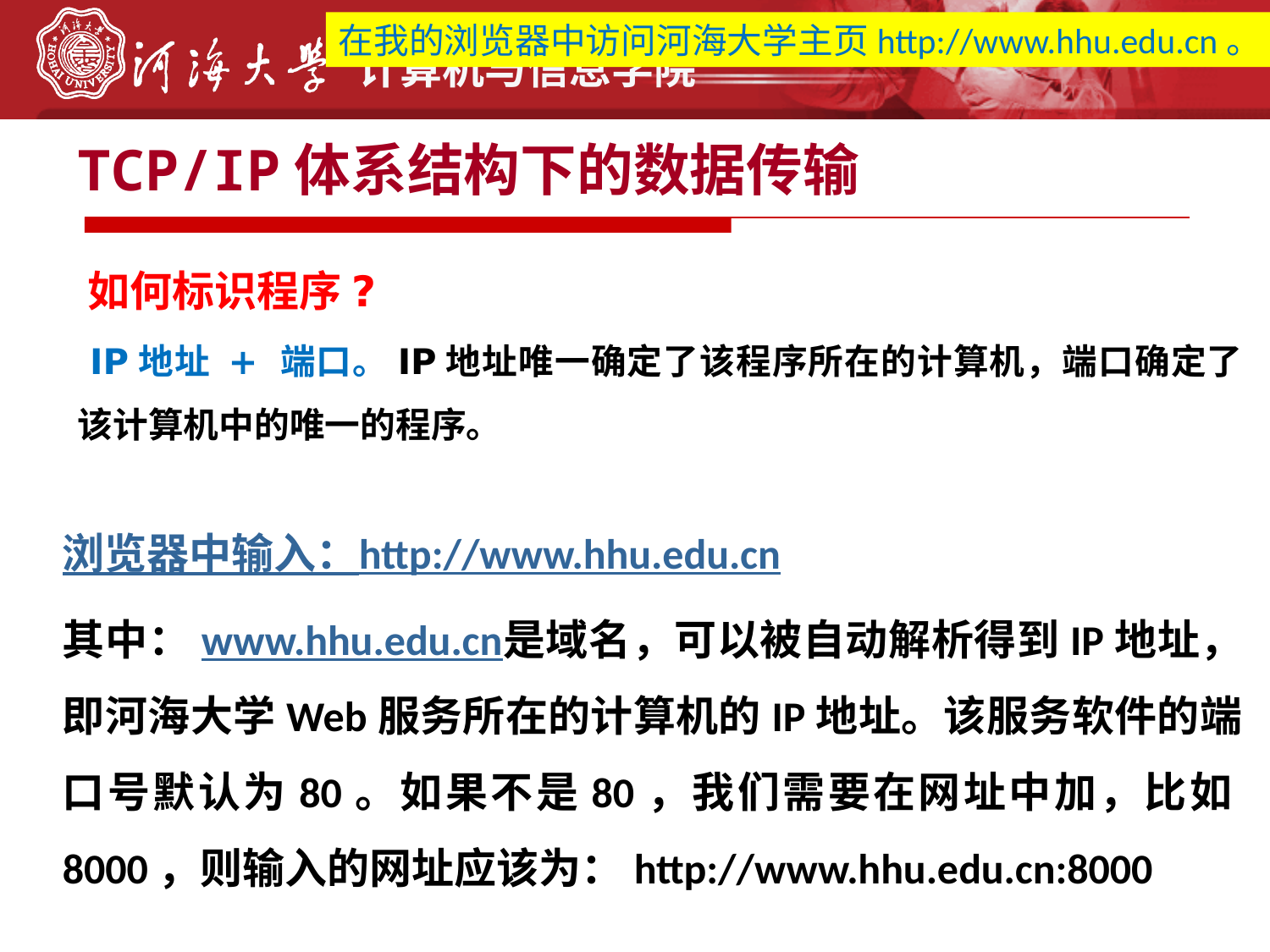

在我的浏览器中访问河海大学主页http://www.hhu.edu.cn。
# TCP/IP体系结构下的数据传输
如何标识程序?
IP地址 + 端口。IP地址唯一确定了该程序所在的计算机，端口确定了该计算机中的唯一的程序。
浏览器中输入：http://www.hhu.edu.cn
其中：www.hhu.edu.cn是域名，可以被自动解析得到IP地址，即河海大学Web服务所在的计算机的IP地址。该服务软件的端口号默认为80。如果不是80，我们需要在网址中加，比如8000，则输入的网址应该为：http://www.hhu.edu.cn:8000